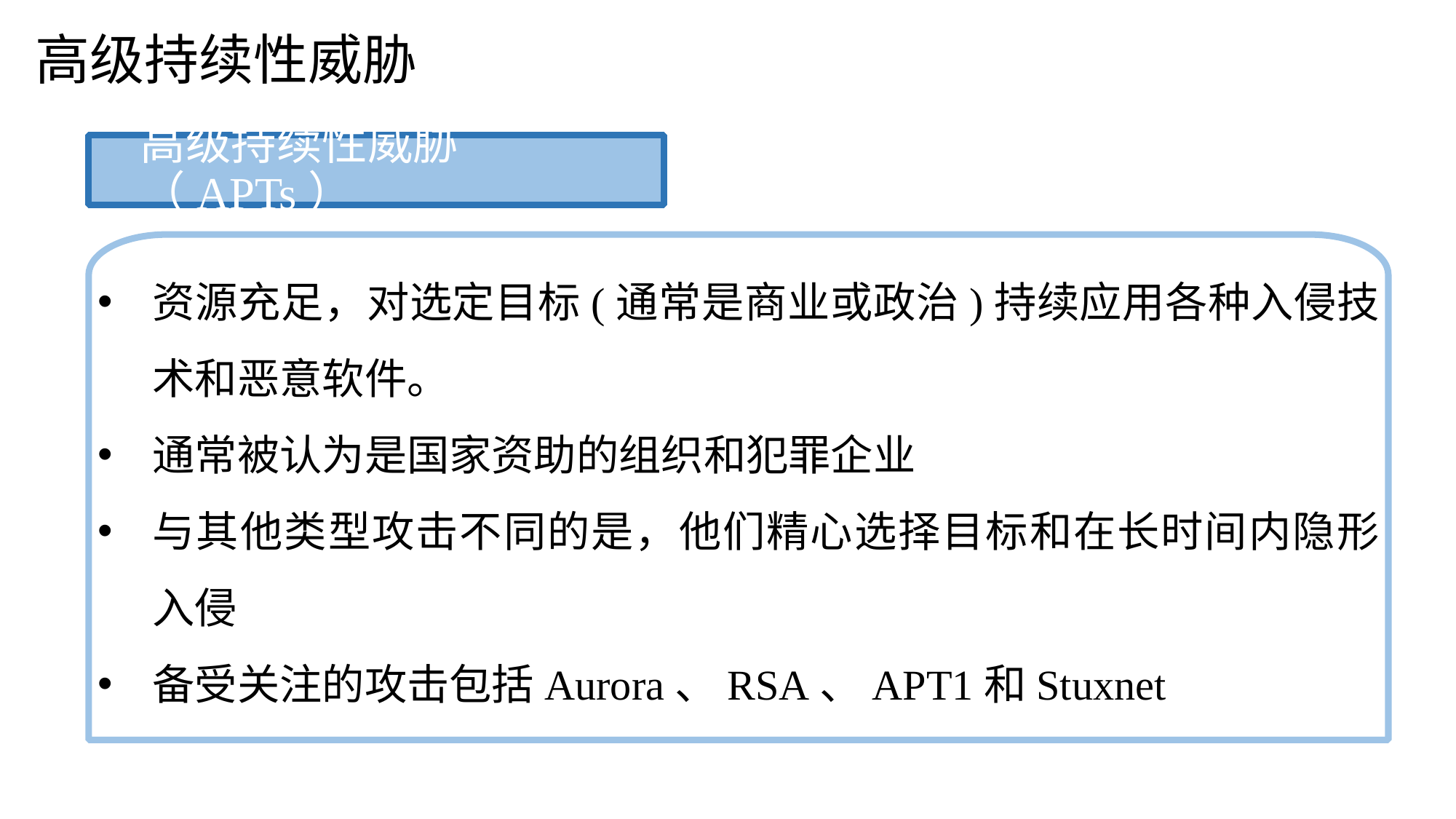

高级持续性威胁

高级持续性威胁（APTs）
资源充足，对选定目标(通常是商业或政治)持续应用各种入侵技术和恶意软件。
通常被认为是国家资助的组织和犯罪企业
与其他类型攻击不同的是，他们精心选择目标和在长时间内隐形入侵
备受关注的攻击包括Aurora、RSA、APT1和Stuxnet